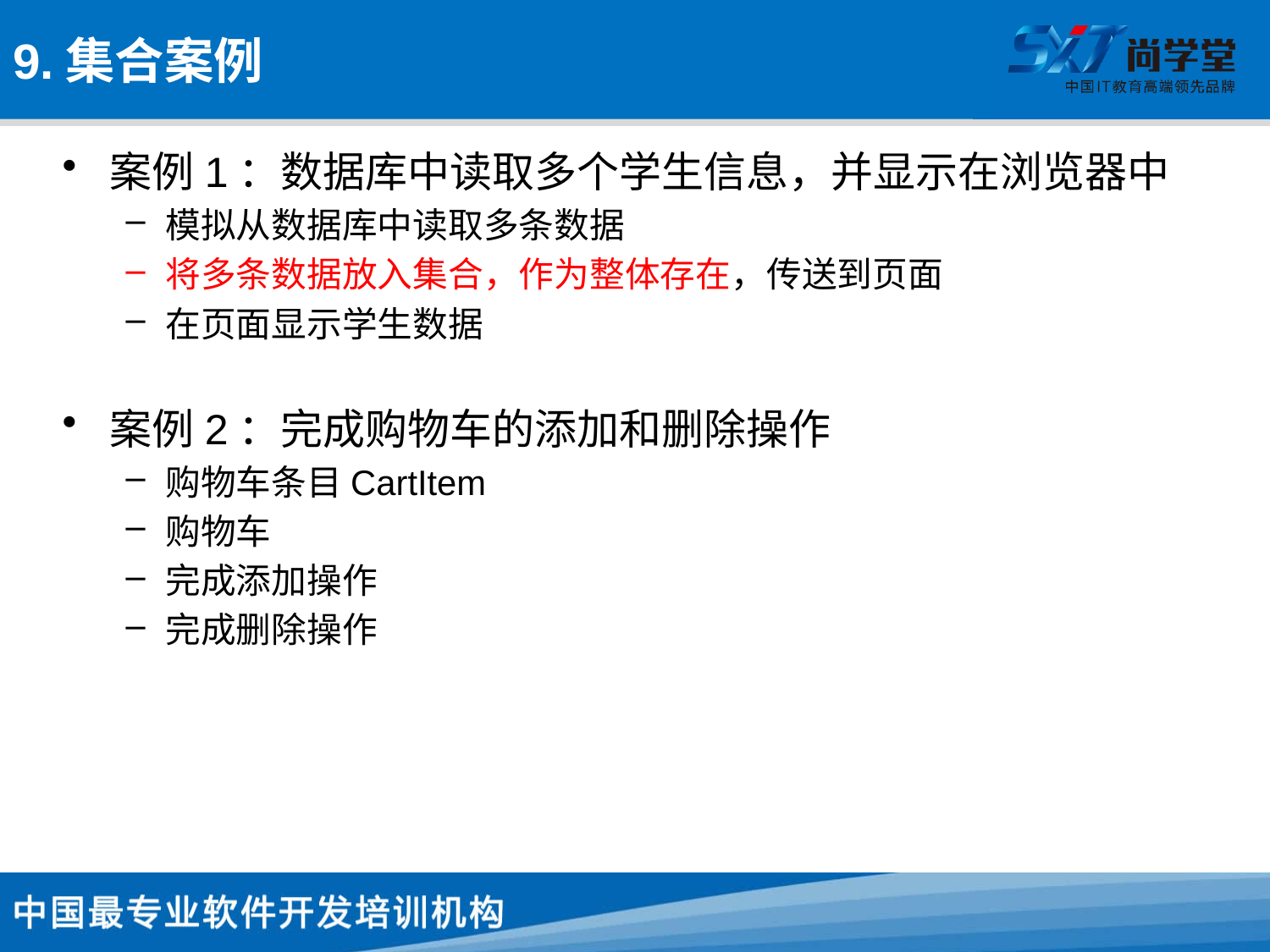

# 9.集合案例
案例1：数据库中读取多个学生信息，并显示在浏览器中
模拟从数据库中读取多条数据
将多条数据放入集合，作为整体存在，传送到页面
在页面显示学生数据

案例2：完成购物车的添加和删除操作
购物车条目CartItem
购物车
完成添加操作
完成删除操作